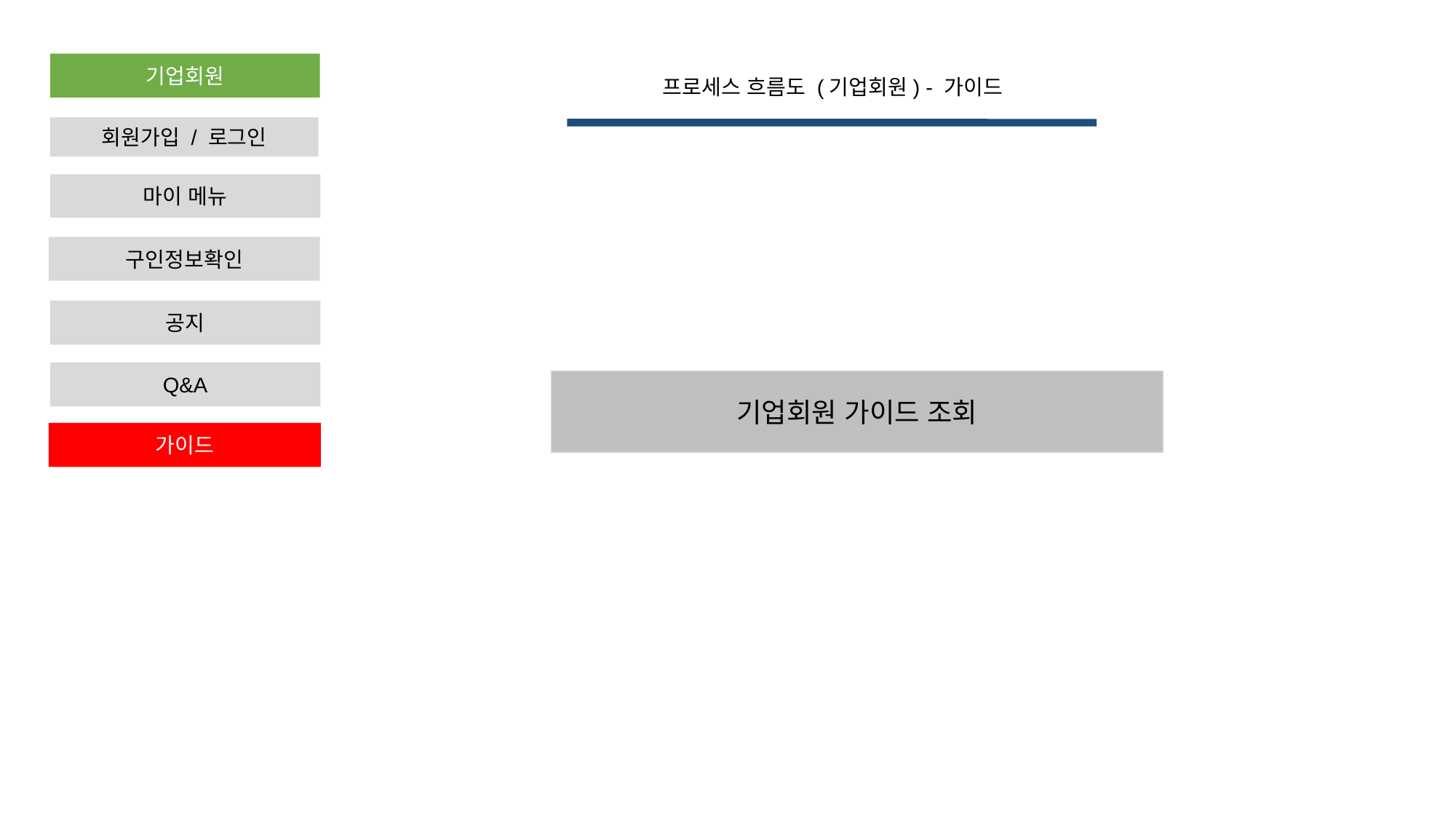

기업회원
프로세스 흐름도 (기업회원) - 가이드
회원가입 / 로그인
마이 메뉴
구인정보확인
공지
Q&A
기업회원 가이드 조회
가이드